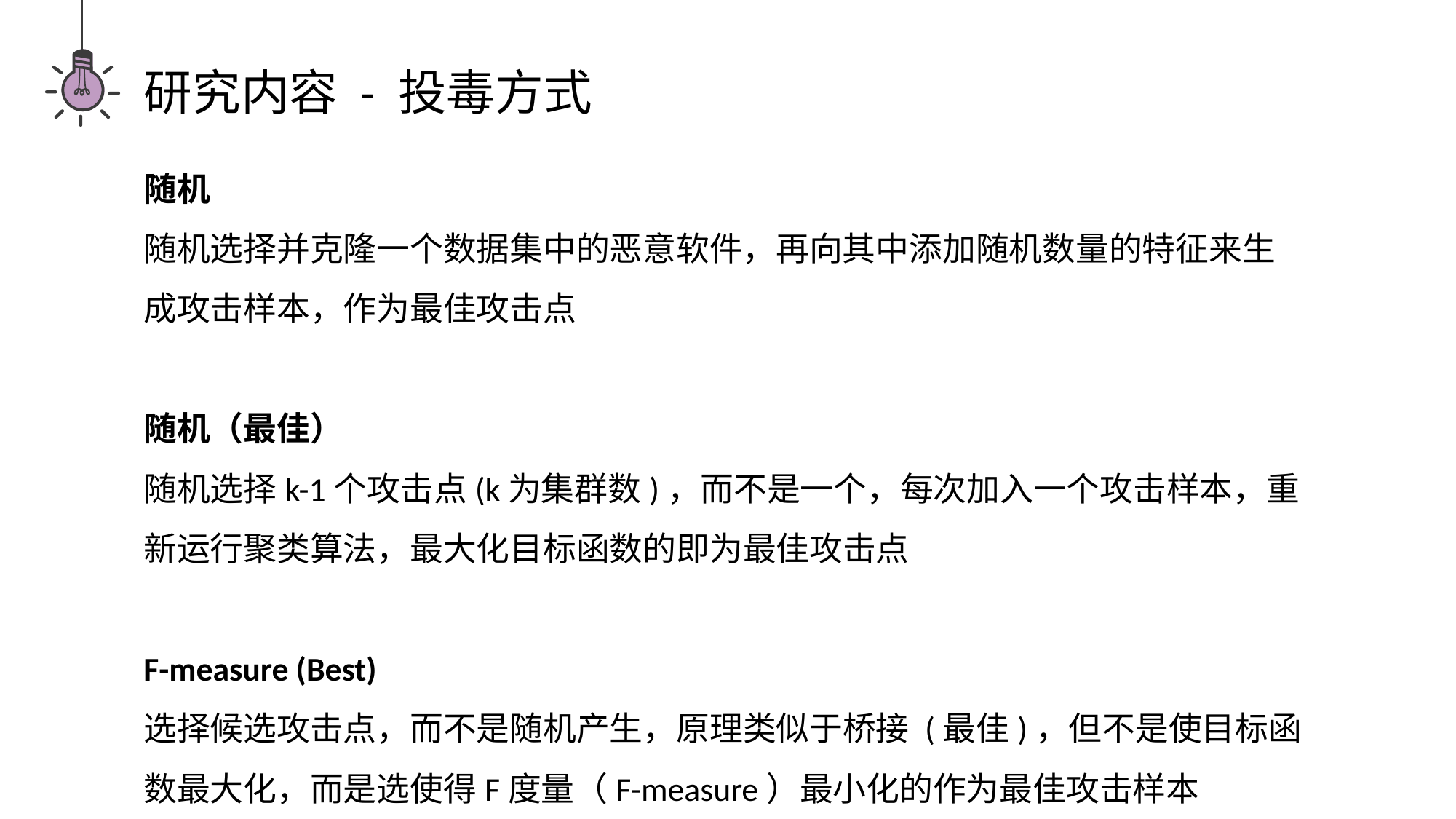

研究内容 - 投毒方式
随机
随机选择并克隆一个数据集中的恶意软件，再向其中添加随机数量的特征来生成攻击样本，作为最佳攻击点

随机（最佳）
随机选择k-1个攻击点(k为集群数)，而不是一个，每次加入一个攻击样本，重新运行聚类算法，最大化目标函数的即为最佳攻击点

F-measure (Best)
选择候选攻击点，而不是随机产生，原理类似于桥接 (最佳)，但不是使目标函数最大化，而是选使得F度量（F-measure）最小化的作为最佳攻击样本